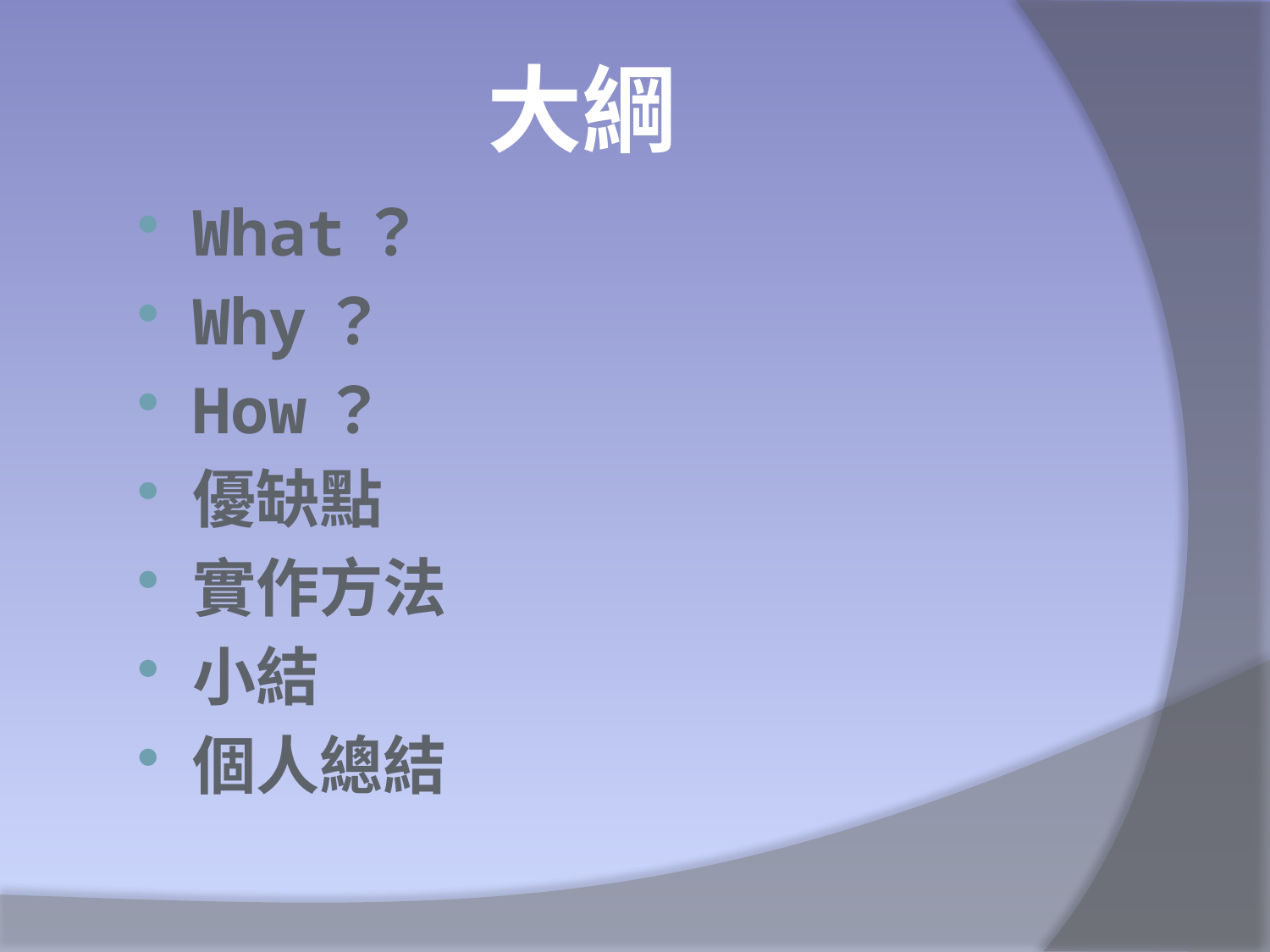

# 大綱
What？
Why？
How？
優缺點
實作方法
小結
個人總結